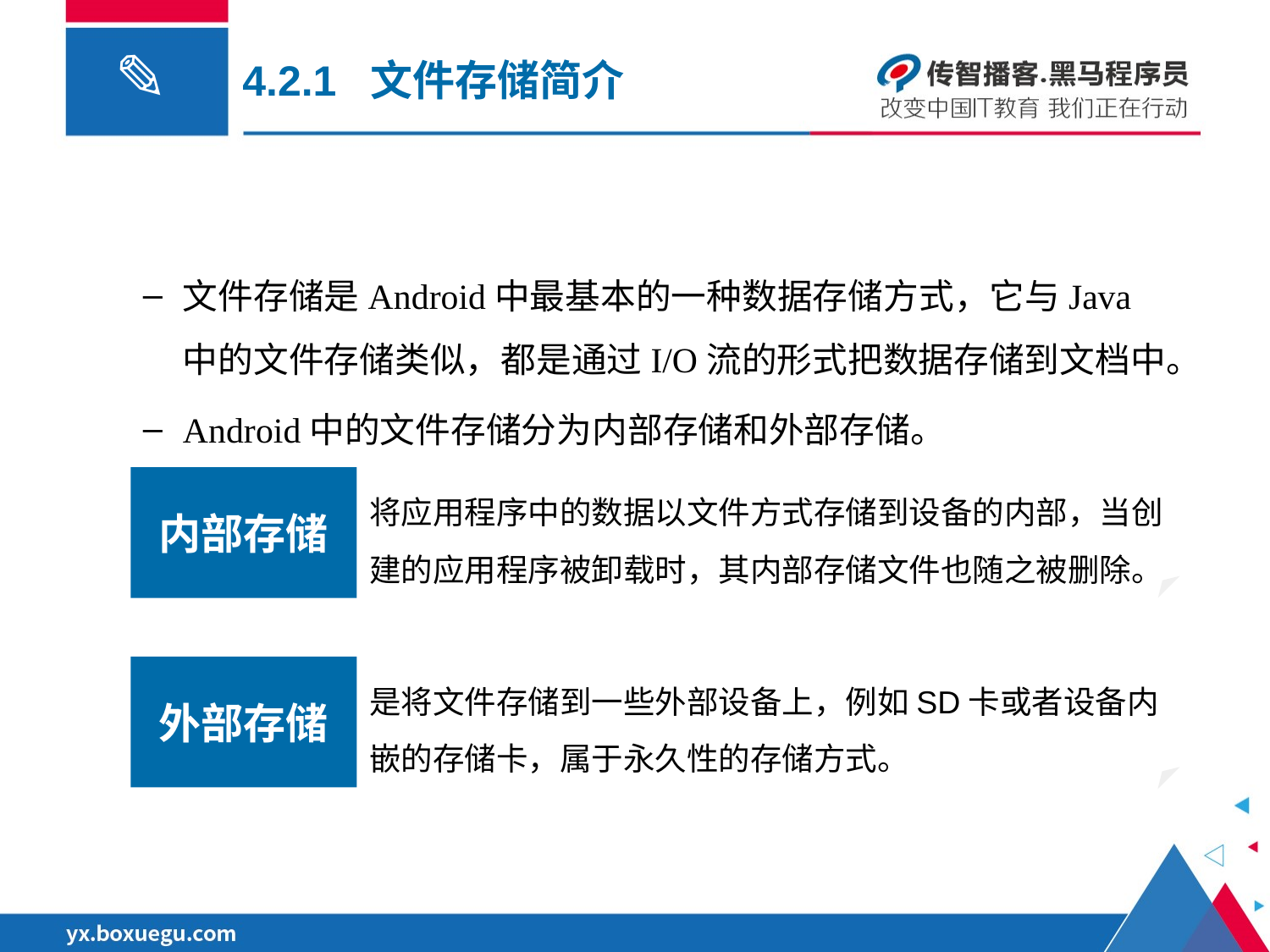

4.2.1  文件存储简介

文件存储是Android中最基本的一种数据存储方式，它与Java中的文件存储类似，都是通过I/O流的形式把数据存储到文档中。
Android中的文件存储分为内部存储和外部存储。

内部存储

将应用程序中的数据以文件方式存储到设备的内部，当创建的应用程序被卸载时，其内部存储文件也随之被删除。

外部存储

是将文件存储到一些外部设备上，例如SD卡或者设备内嵌的存储卡，属于永久性的存储方式。